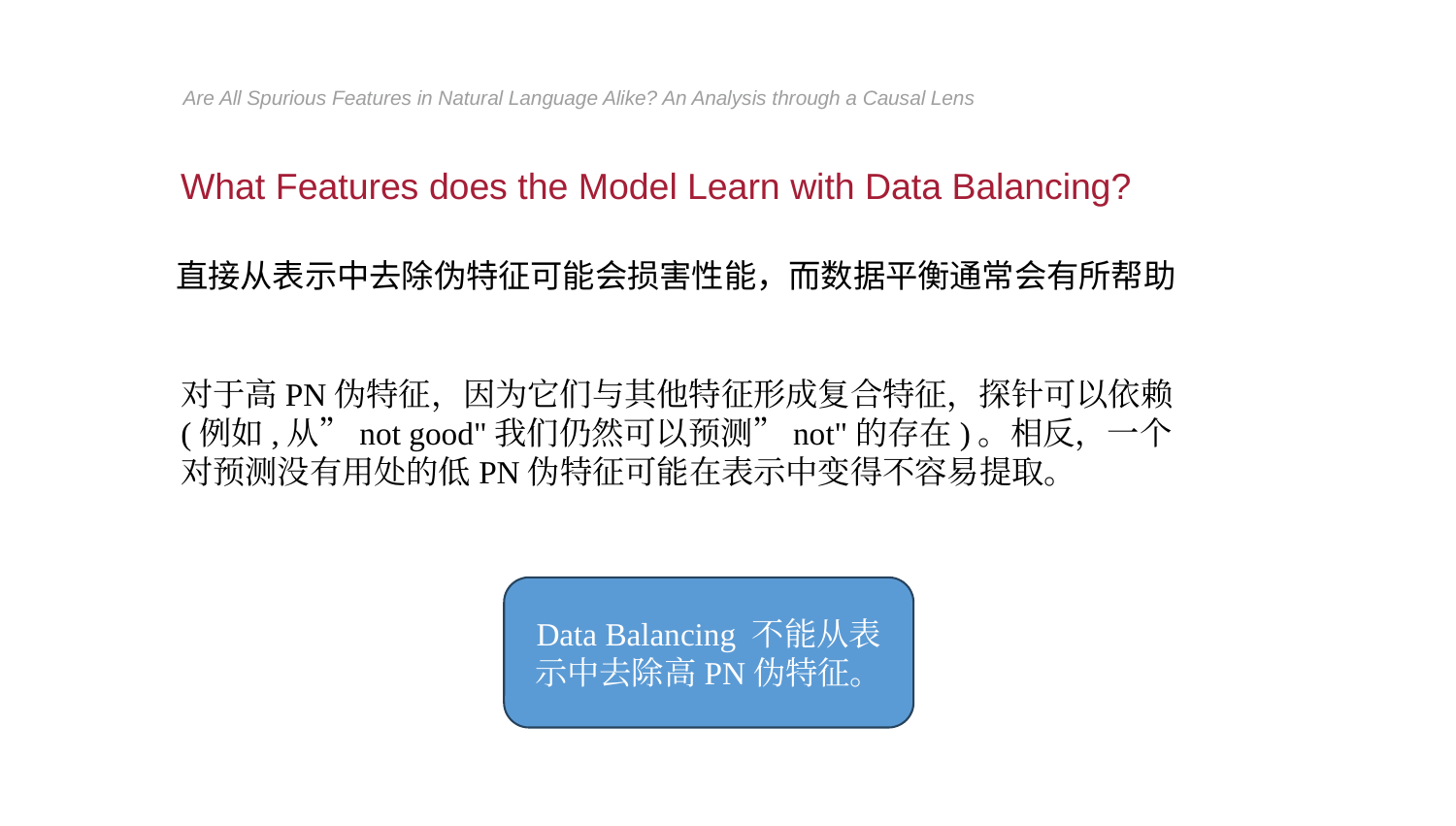

Are All Spurious Features in Natural Language Alike? An Analysis through a Causal Lens
What Features does the Model Learn with Data Balancing?
直接从表示中去除伪特征可能会损害性能，而数据平衡通常会有所帮助
对于高PN伪特征，因为它们与其他特征形成复合特征，探针可以依赖(例如,从”not good"我们仍然可以预测”not"的存在)。相反，一个对预测没有用处的低PN伪特征可能在表示中变得不容易提取。
Data Balancing 不能从表示中去除高PN伪特征。